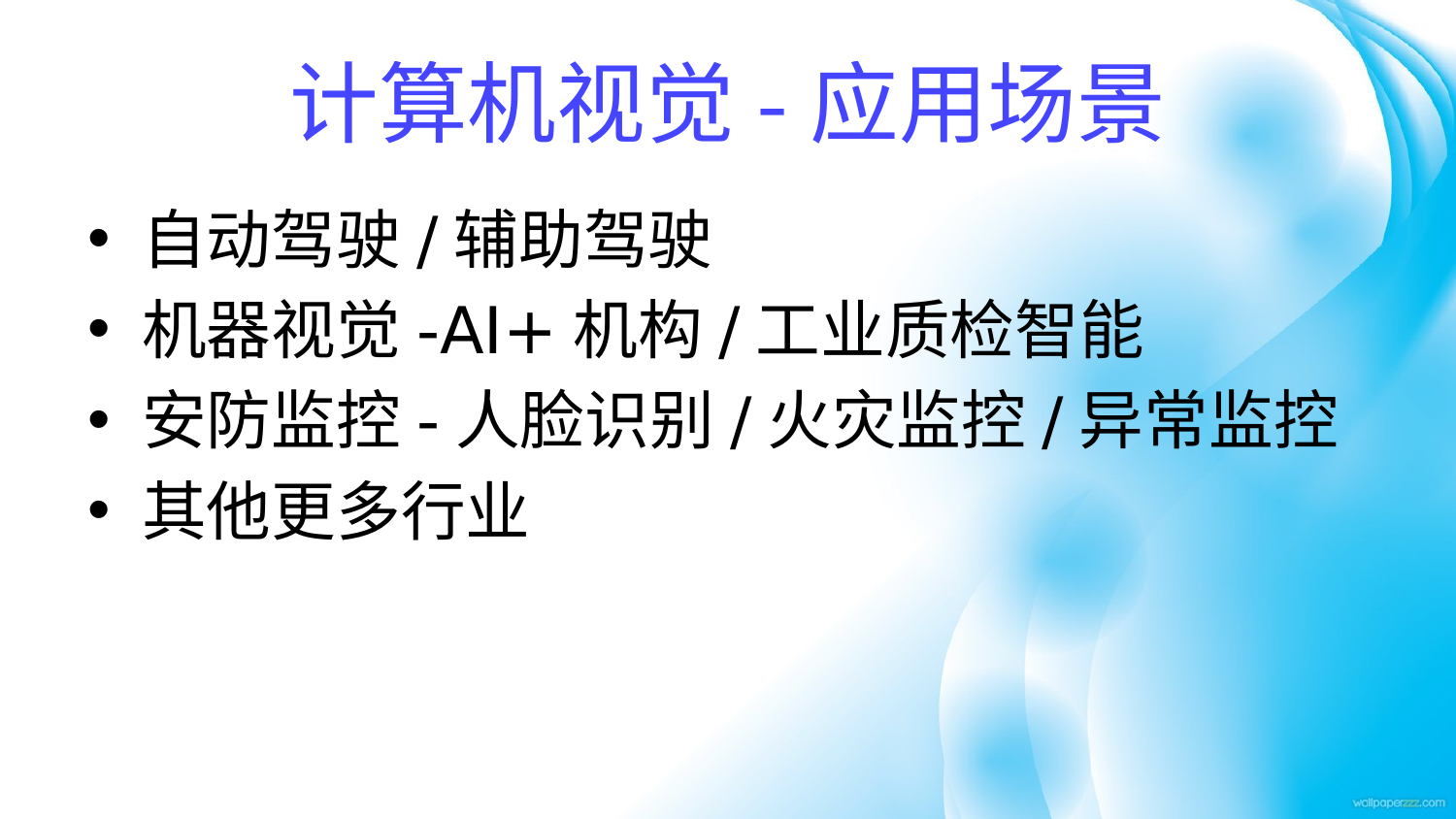

# 计算机视觉-应用场景
自动驾驶/辅助驾驶
机器视觉-AI+机构/工业质检智能
安防监控-人脸识别/火灾监控/异常监控
其他更多行业